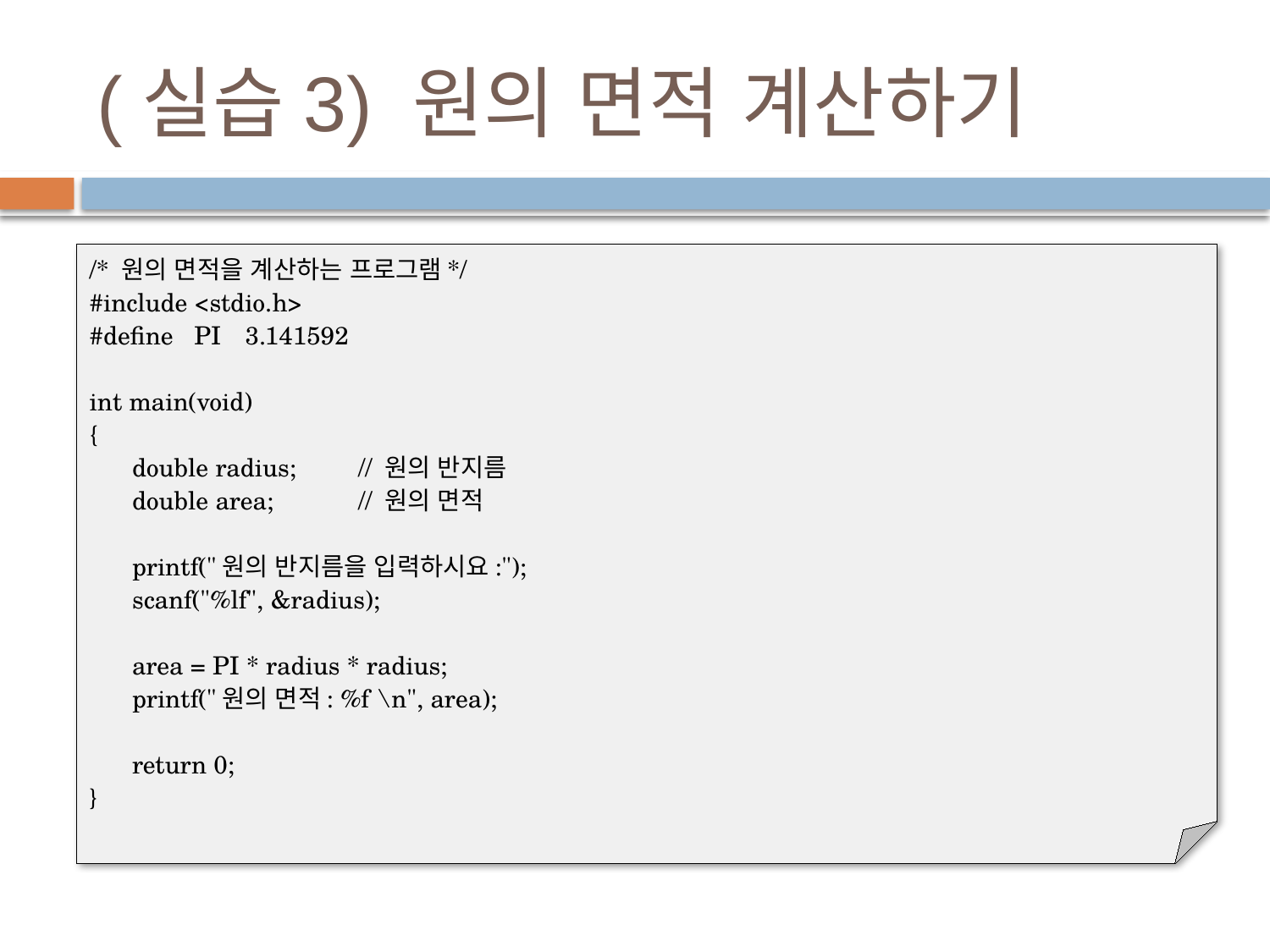

# (실습3) 원의 면적 계산하기
/* 원의 면적을 계산하는 프로그램*/
#include <stdio.h>
#define   PI 	3.141592

int main(void)
{
	double radius;	// 원의 반지름
	double area;		// 원의 면적

	printf("원의 반지름을 입력하시요:");
	scanf("%lf", &radius);

	area = PI * radius * radius;
	printf("원의 면적: %f \n", area);

	return 0;
}